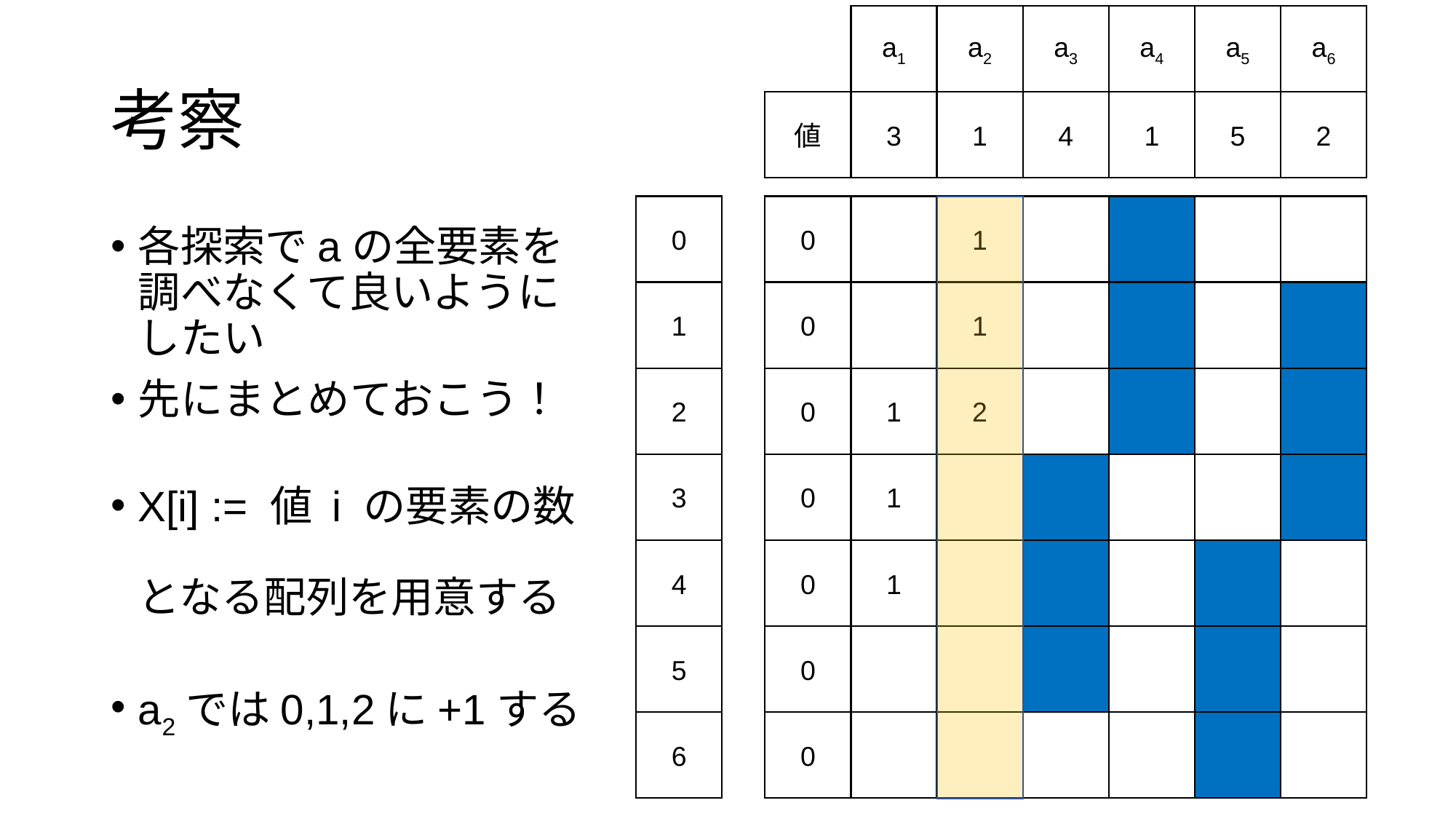

a1
a2
a3
a4
a5
a6
# 考察
値
3
1
4
1
5
2
0
0

1

各探索でaの全要素を
調べなくて良いように
したい
先にまとめておこう！
X[i] := 値 i の要素の数
となる配列を用意する
a2では0,1,2に+1する

1
0

1

2
0
1
2

3
0
1

4
0
1

5
0

6
0